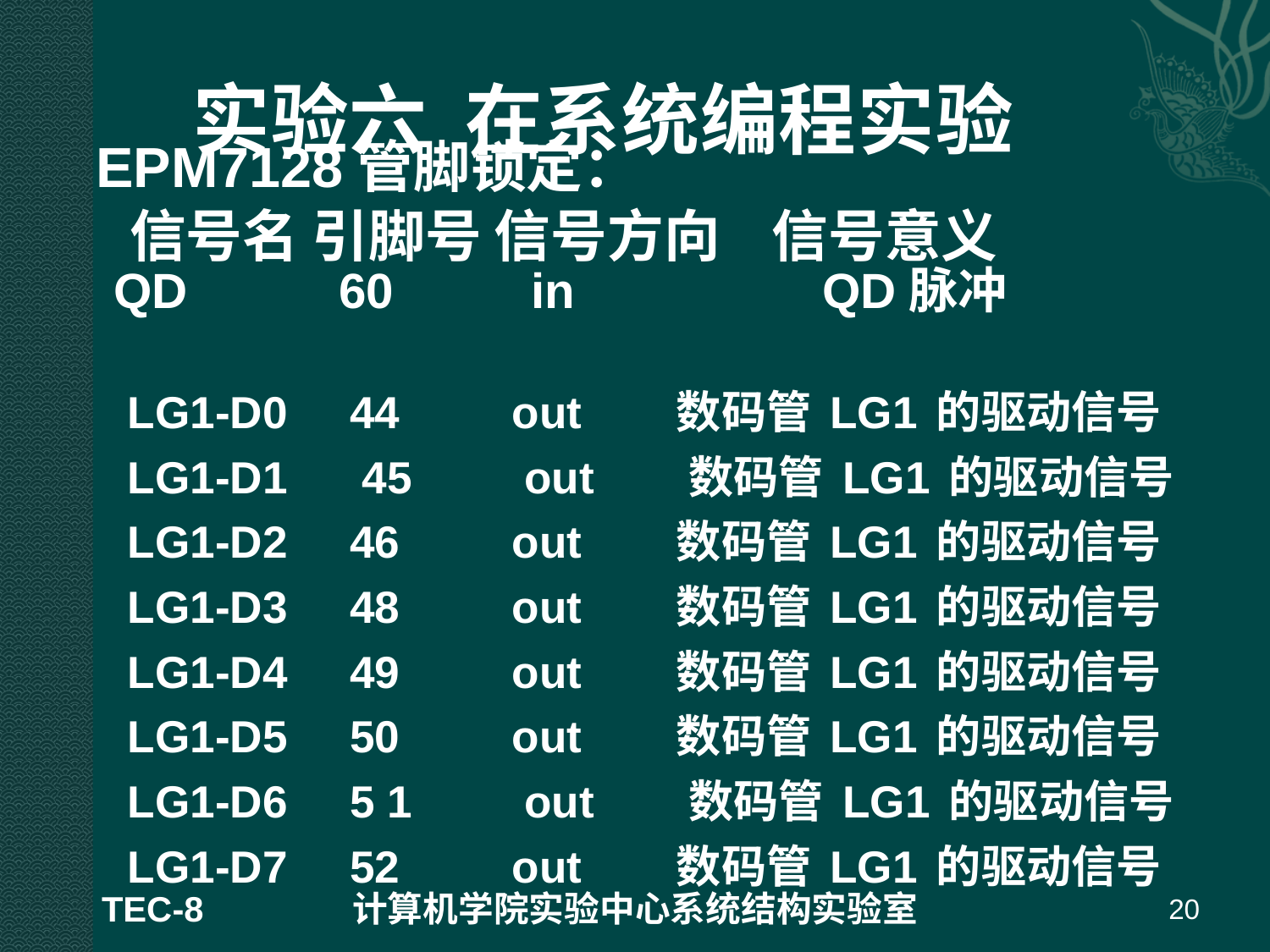

# 实验六  在系统编程实验
  EPM7128管脚锁定：
   信号名 引脚号 信号方向    信号意义
    QD           60          in                  QD脉冲
     CLR#           1          in           复位低电平有效
    LG1-D0     44         out      数码管LG1的驱动信号
    LG1-D1      45         out      数码管LG1的驱动信号
    LG1-D2     46         out      数码管LG1的驱动信号
    LG1-D3     48         out      数码管LG1的驱动信号
    LG1-D4     49         out      数码管LG1的驱动信号
    LG1-D5     50         out      数码管LG1的驱动信号
    LG1-D6     5 1         out      数码管LG1的驱动信号
    LG1-D7     52         out      数码管LG1的驱动信号
TEC-8
计算机学院实验中心系统结构实验室
20